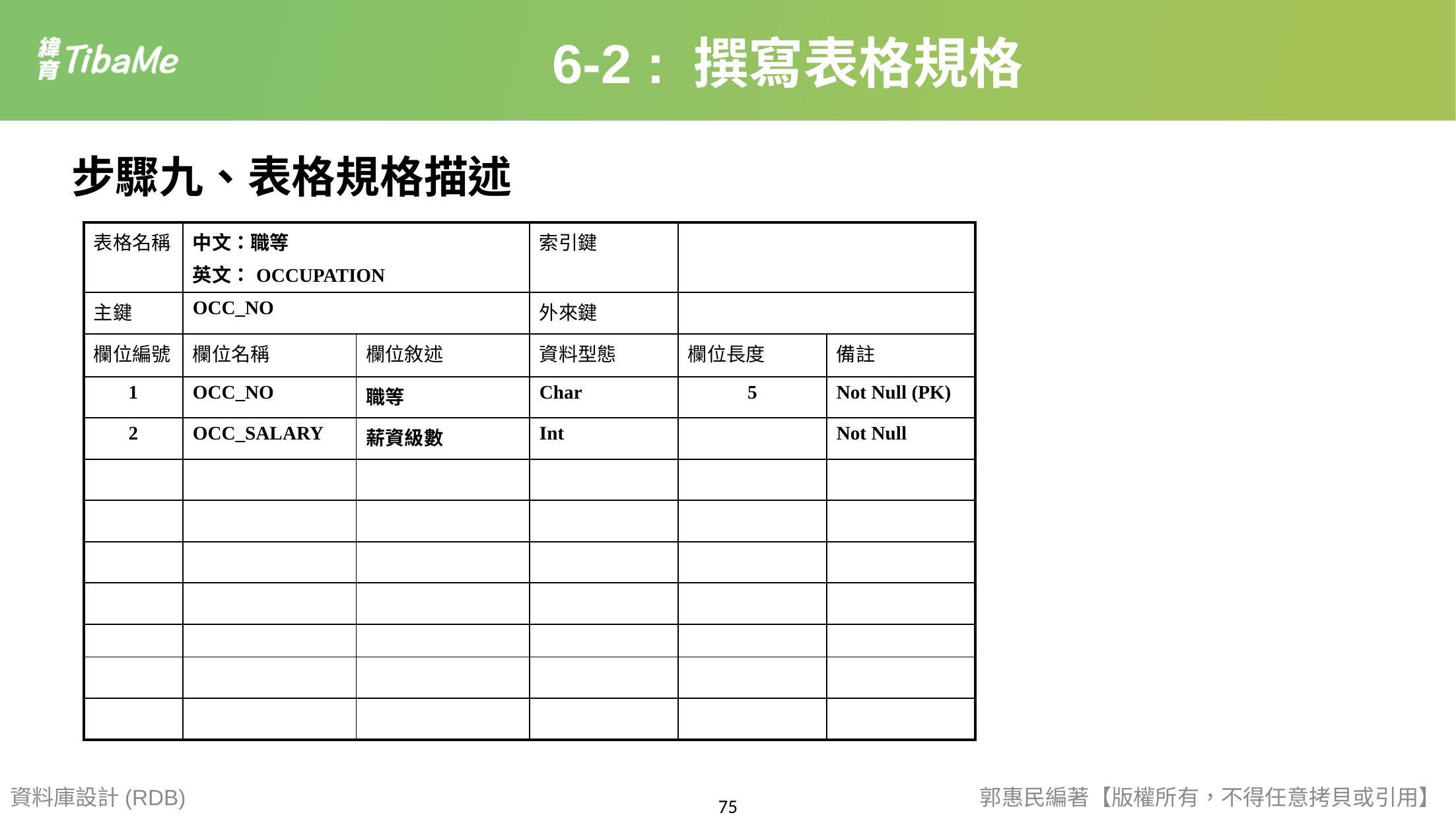

6-2 : 撰寫表格規格
步驟九、表格規格描述
| 表格名稱 | 中文：職等 英文：OCCUPATION |  | 索引鍵 |  |  |
| --- | --- | --- | --- | --- | --- |
| 主鍵 | OCC\_NO |  | 外來鍵 |  |  |
| 欄位編號 | 欄位名稱 | 欄位敘述 | 資料型態 | 欄位長度 | 備註 |
| 1 | OCC\_NO | 職等 | Char | 5 | Not Null (PK) |
| 2 | OCC\_SALARY | 薪資級數 | Int |  | Not Null |
|  |  |  |  |  |  |
|  |  |  |  |  |  |
|  |  |  |  |  |  |
|  |  |  |  |  |  |
|  |  |  |  |  |  |
|  |  |  |  |  |  |
|  |  |  |  |  |  |
資料庫設計(RDB)
郭惠民編著【版權所有，不得任意拷貝或引用】